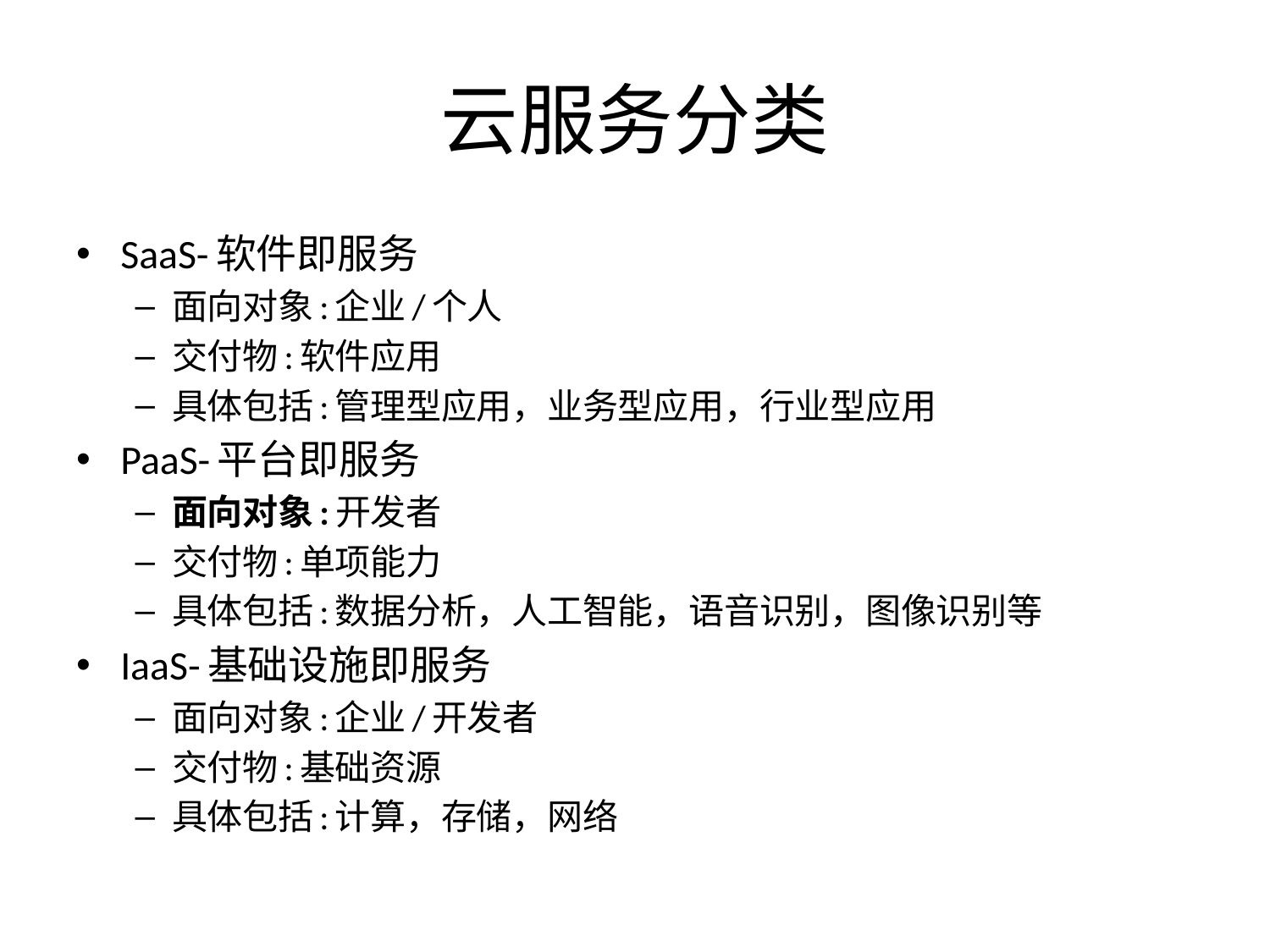

# 云服务分类
SaaS-软件即服务
面向对象:企业/个人
交付物:软件应用
具体包括:管理型应用，业务型应用，行业型应用
PaaS-平台即服务
面向对象:开发者
交付物:单项能力
具体包括:数据分析，人工智能，语音识别，图像识别等
IaaS-基础设施即服务
面向对象:企业/开发者
交付物:基础资源
具体包括:计算，存储，网络